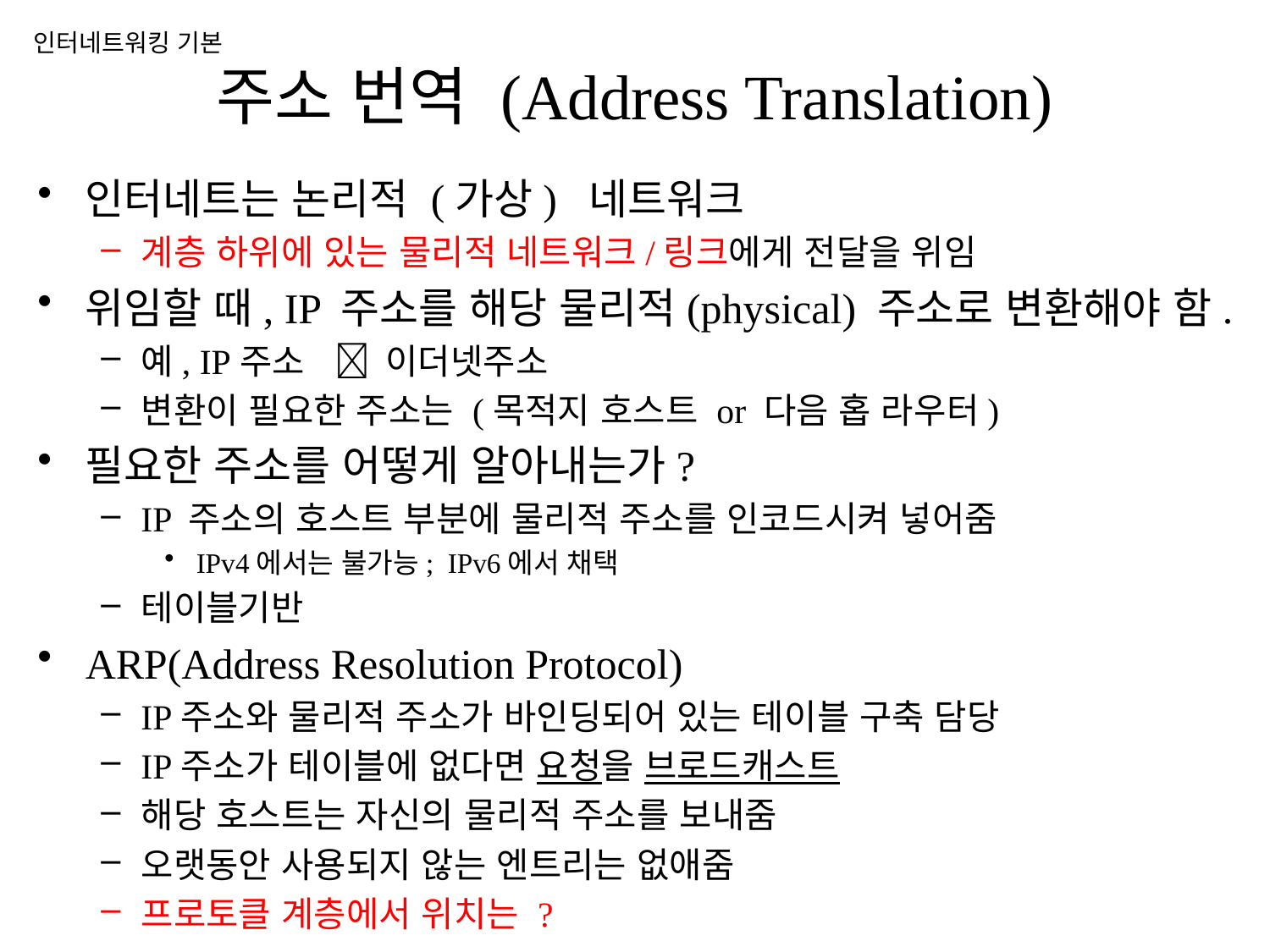

인터네트워킹 기본
# 주소 번역 (Address Translation)
인터네트는 논리적 (가상)  네트워크
계층 하위에 있는 물리적 네트워크/링크에게 전달을 위임
위임할 때, IP 주소를 해당 물리적(physical) 주소로 변환해야 함.
예, IP주소   ⇒  이더넷주소
변환이 필요한 주소는 (목적지 호스트 or 다음 홉 라우터)
필요한 주소를 어떻게 알아내는가?
IP 주소의 호스트 부분에 물리적 주소를 인코드시켜 넣어줌
IPv4에서는 불가능;  IPv6에서 채택
테이블기반
ARP(Address Resolution Protocol)
IP주소와 물리적 주소가 바인딩되어 있는 테이블 구축 담당
IP주소가 테이블에 없다면 요청을 브로드캐스트
해당 호스트는 자신의 물리적 주소를 보내줌
오랫동안 사용되지 않는 엔트리는 없애줌
프로토클 계층에서 위치는 ?